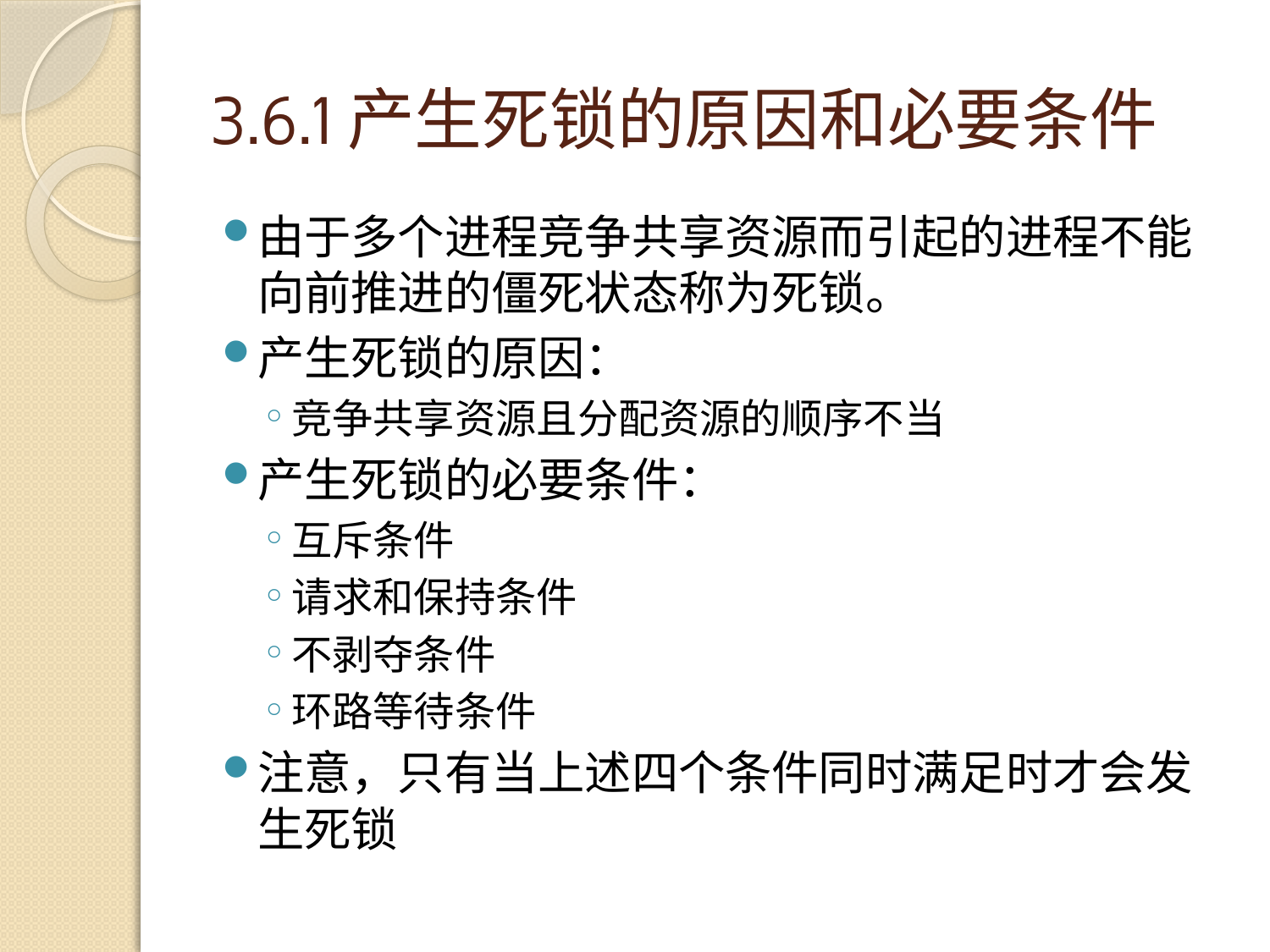

# 3.6.1产生死锁的原因和必要条件
由于多个进程竞争共享资源而引起的进程不能向前推进的僵死状态称为死锁。
产生死锁的原因：
竞争共享资源且分配资源的顺序不当
产生死锁的必要条件：
互斥条件
请求和保持条件
不剥夺条件
环路等待条件
注意，只有当上述四个条件同时满足时才会发生死锁